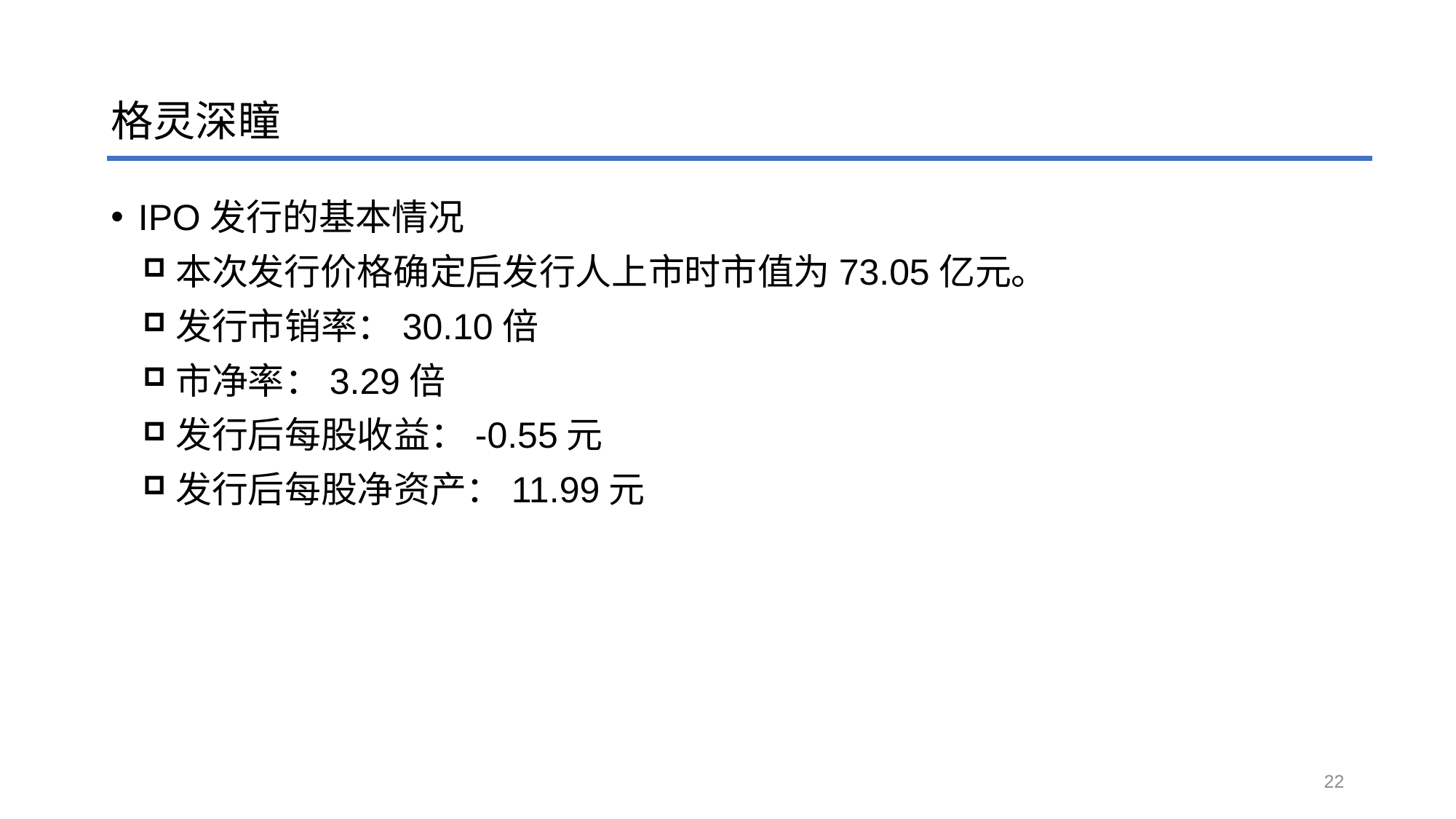

# 格灵深瞳
IPO发行的基本情况
本次发行价格确定后发行人上市时市值为73.05亿元。
发行市销率：30.10倍
市净率：3.29倍
发行后每股收益：-0.55元
发行后每股净资产：11.99元

22